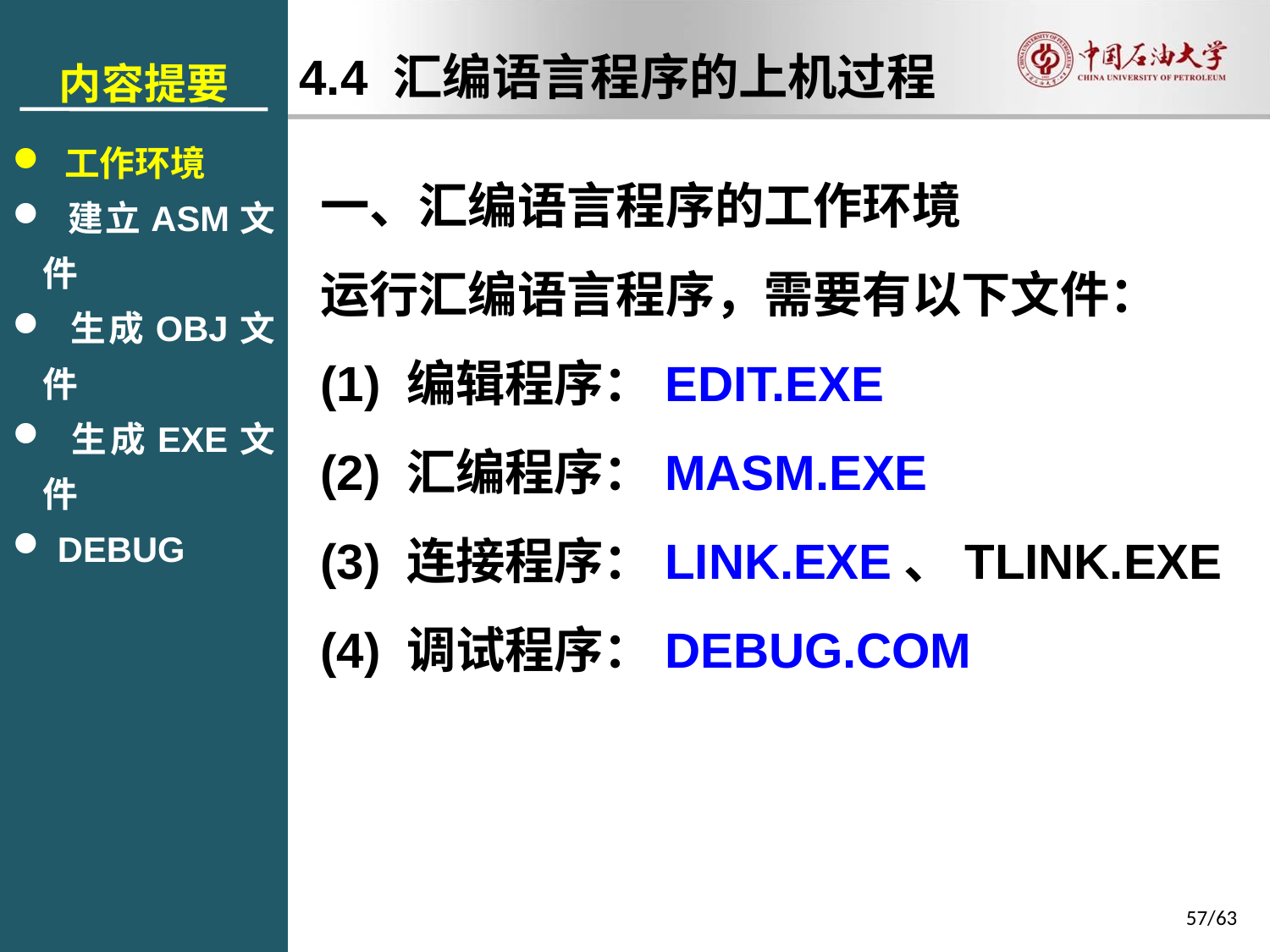

内容提要
 工作环境
 建立ASM文件
 生成OBJ文件
 生成EXE文件
 DEBUG

4.4 汇编语言程序的上机过程
一、汇编语言程序的工作环境
运行汇编语言程序，需要有以下文件：
(1) 编辑程序：EDIT.EXE
(2) 汇编程序：MASM.EXE
(3) 连接程序：LINK.EXE、TLINK.EXE
(4) 调试程序：DEBUG.COM
57/63